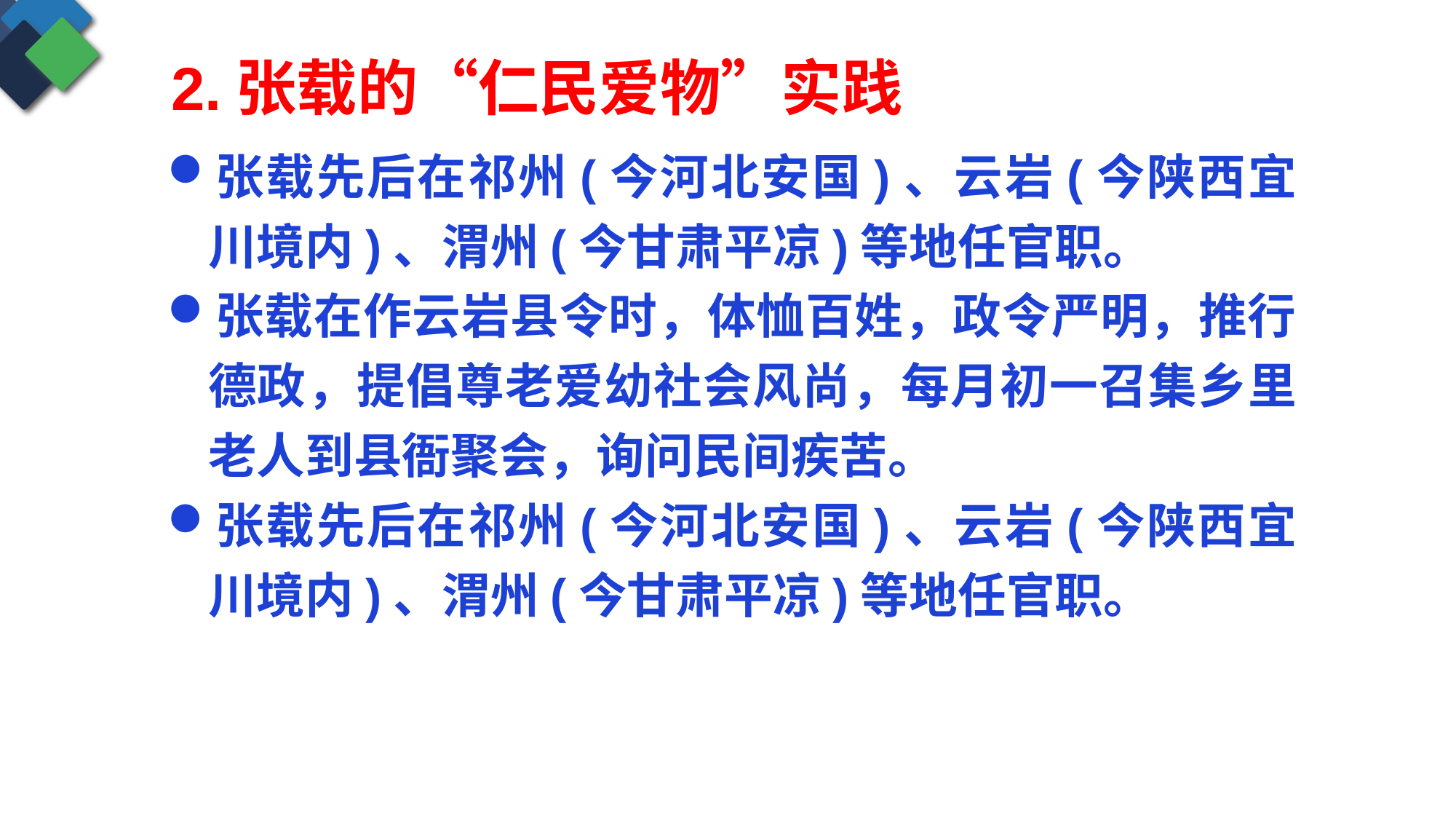

2.张载的“仁民爱物”实践
张载先后在祁州(今河北安国)、云岩(今陕西宜川境内)、渭州(今甘肃平凉)等地任官职。
张载在作云岩县令时，体恤百姓，政令严明，推行德政，提倡尊老爱幼社会风尚，每月初一召集乡里老人到县衙聚会，询问民间疾苦。
张载先后在祁州(今河北安国)、云岩(今陕西宜川境内)、渭州(今甘肃平凉)等地任官职。